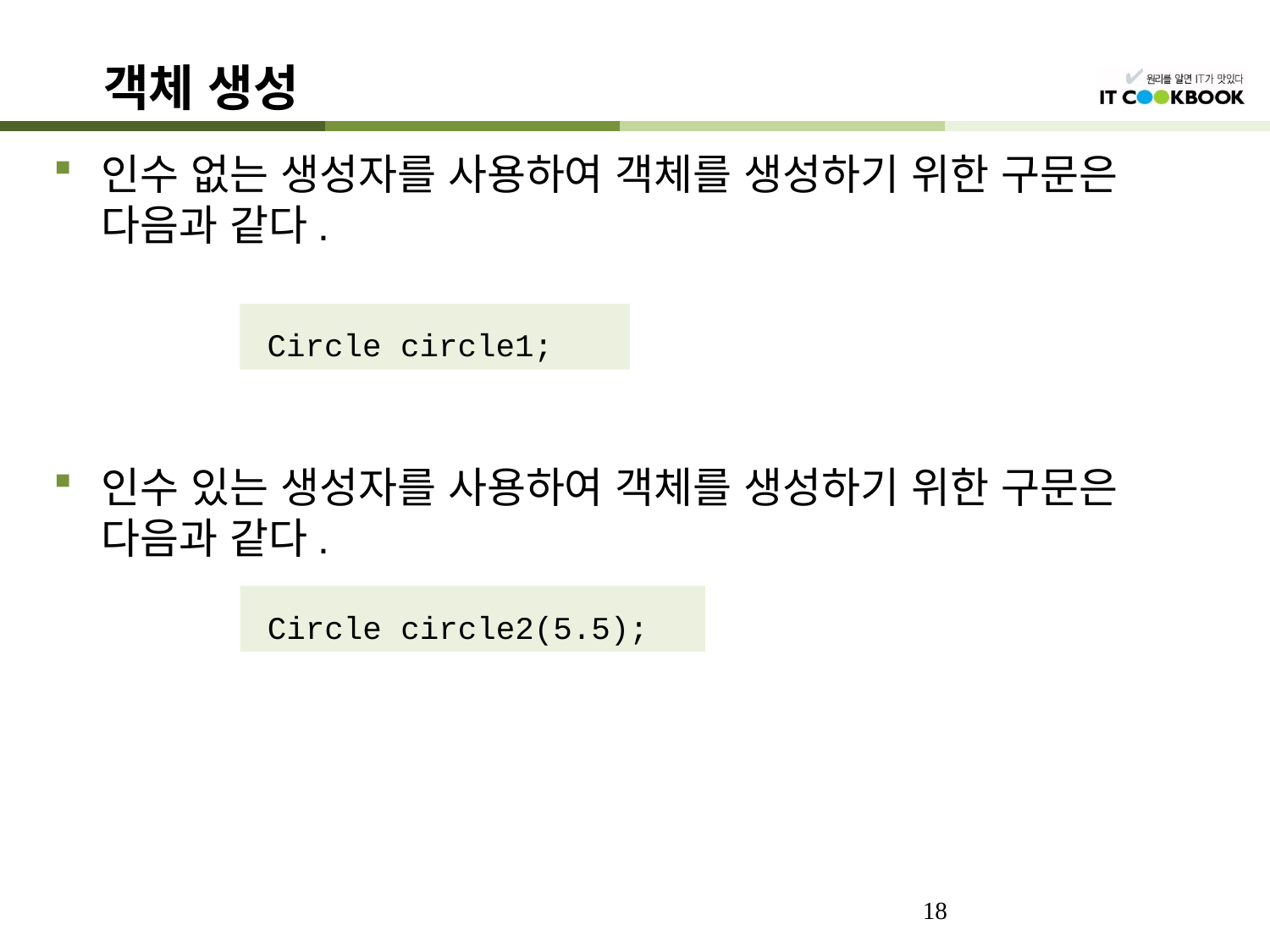

# 객체 생성
인수 없는 생성자를 사용하여 객체를 생성하기 위한 구문은 다음과 같다.

인수 있는 생성자를 사용하여 객체를 생성하기 위한 구문은 다음과 같다.

 Circle circle1;
 Circle circle2(5.5);
18